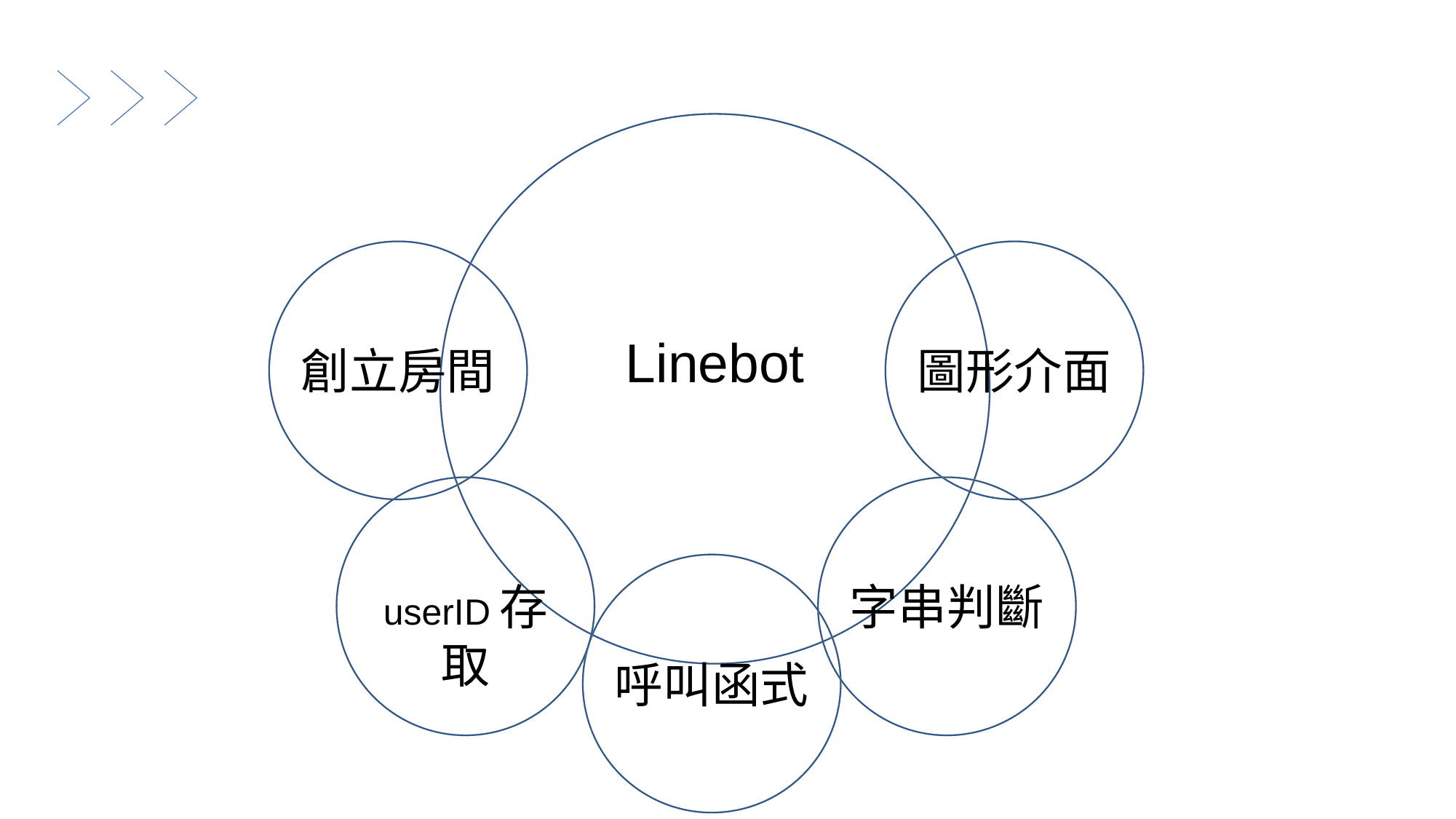

Linebot程式

Linebot
創立房間
圖形介面

userID存取
字串判斷
呼叫函式